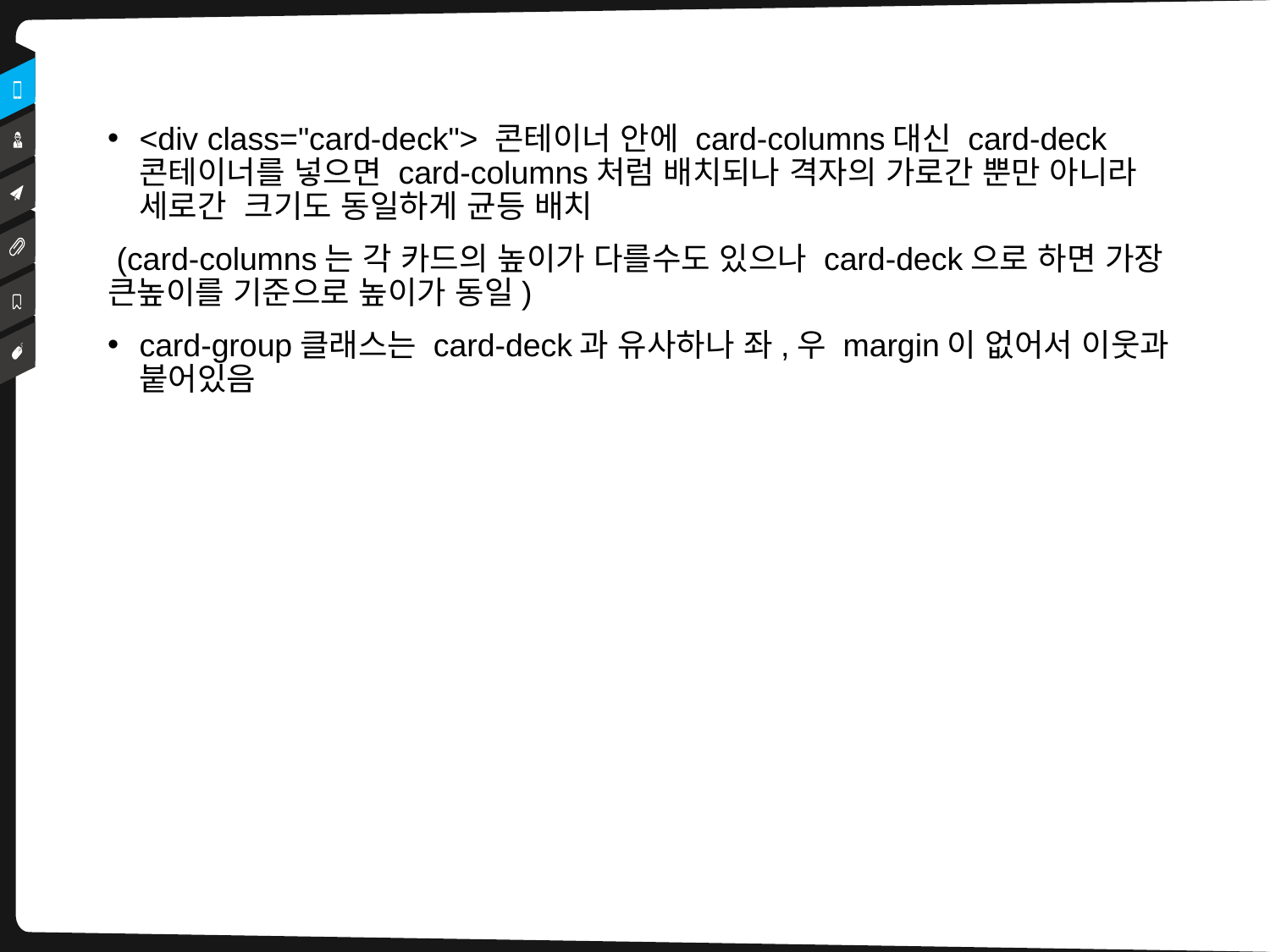

<div class="card-deck"> 콘테이너 안에 card-columns대신 card-deck콘테이너를 넣으면 card-columns처럼 배치되나 격자의 가로간 뿐만 아니라 세로간  크기도 동일하게 균등 배치
 (card-columns는 각 카드의 높이가 다를수도 있으나 card-deck으로 하면 가장 큰높이를 기준으로 높이가 동일)
card-group클래스는 card-deck과 유사하나 좌,우 margin이 없어서 이웃과 붙어있음